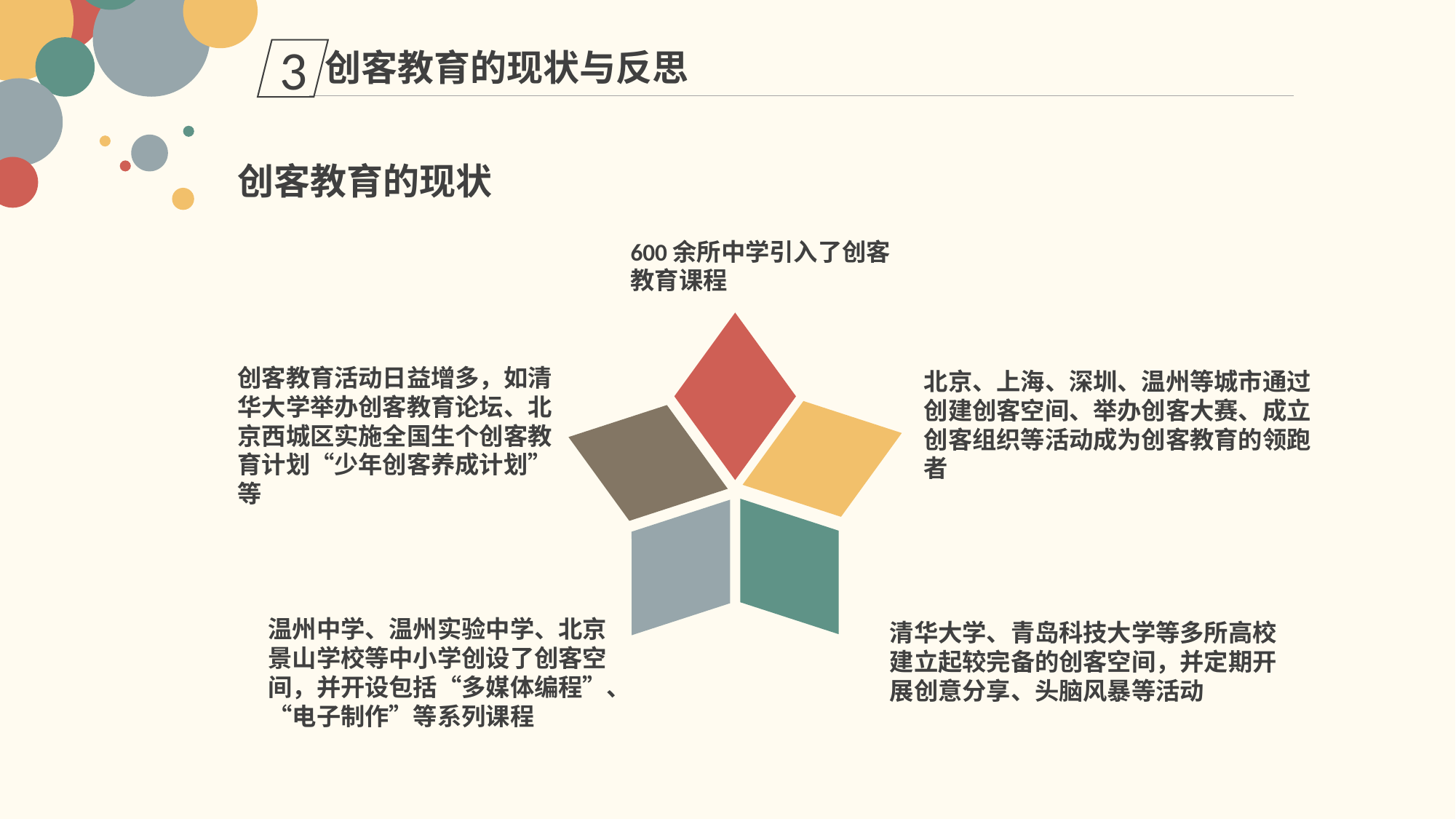

创客教育的现状与反思
3
创客教育的现状
600余所中学引入了创客教育课程

创客教育活动日益增多，如清华大学举办创客教育论坛、北京西城区实施全国生个创客教育计划“少年创客养成计划”等
北京、上海、深圳、温州等城市通过创建创客空间、举办创客大赛、成立创客组织等活动成为创客教育的领跑者

温州中学、温州实验中学、北京景山学校等中小学创设了创客空间，并开设包括“多媒体编程”、“电子制作”等系列课程
清华大学、青岛科技大学等多所高校建立起较完备的创客空间，并定期开展创意分享、头脑风暴等活动